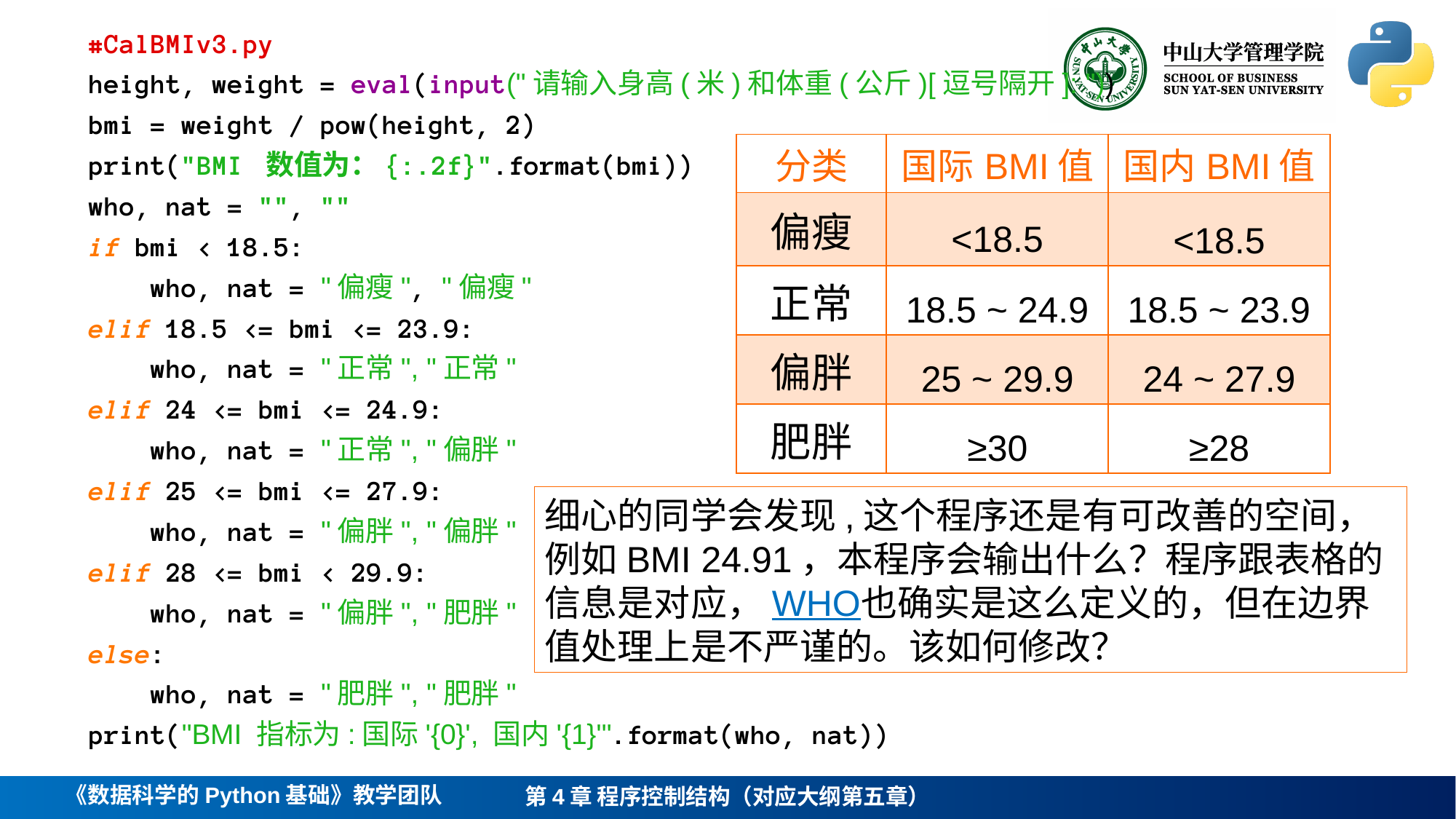

#CalBMIv3.py
height, weight = eval(input("请输入身高(米)和体重(公斤)[逗号隔开]: "))
bmi = weight / pow(height, 2)
print("BMI 数值为：{:.2f}".format(bmi))
who, nat = "", ""
if bmi < 18.5:
    who, nat = "偏瘦", "偏瘦"
elif 18.5 <= bmi <= 23.9:
    who, nat = "正常", "正常"
elif 24 <= bmi <= 24.9:
    who, nat = "正常", "偏胖"
elif 25 <= bmi <= 27.9:
    who, nat = "偏胖", "偏胖"
elif 28 <= bmi < 29.9:
    who, nat = "偏胖", "肥胖"
else:
    who, nat = "肥胖", "肥胖"
print("BMI 指标为:国际'{0}', 国内'{1}'".format(who, nat))
| 分类 | 国际BMI值 | 国内BMI值 |
| --- | --- | --- |
| 偏瘦 | <18.5 | <18.5 |
| 正常 | 18.5 ~ 24.9 | 18.5 ~ 23.9 |
| 偏胖 | 25 ~ 29.9 | 24 ~ 27.9 |
| 肥胖 | ≥30 | ≥28 |
细心的同学会发现,这个程序还是有可改善的空间，例如BMI 24.91，本程序会输出什么？程序跟表格的信息是对应，WHO也确实是这么定义的，但在边界值处理上是不严谨的。该如何修改？